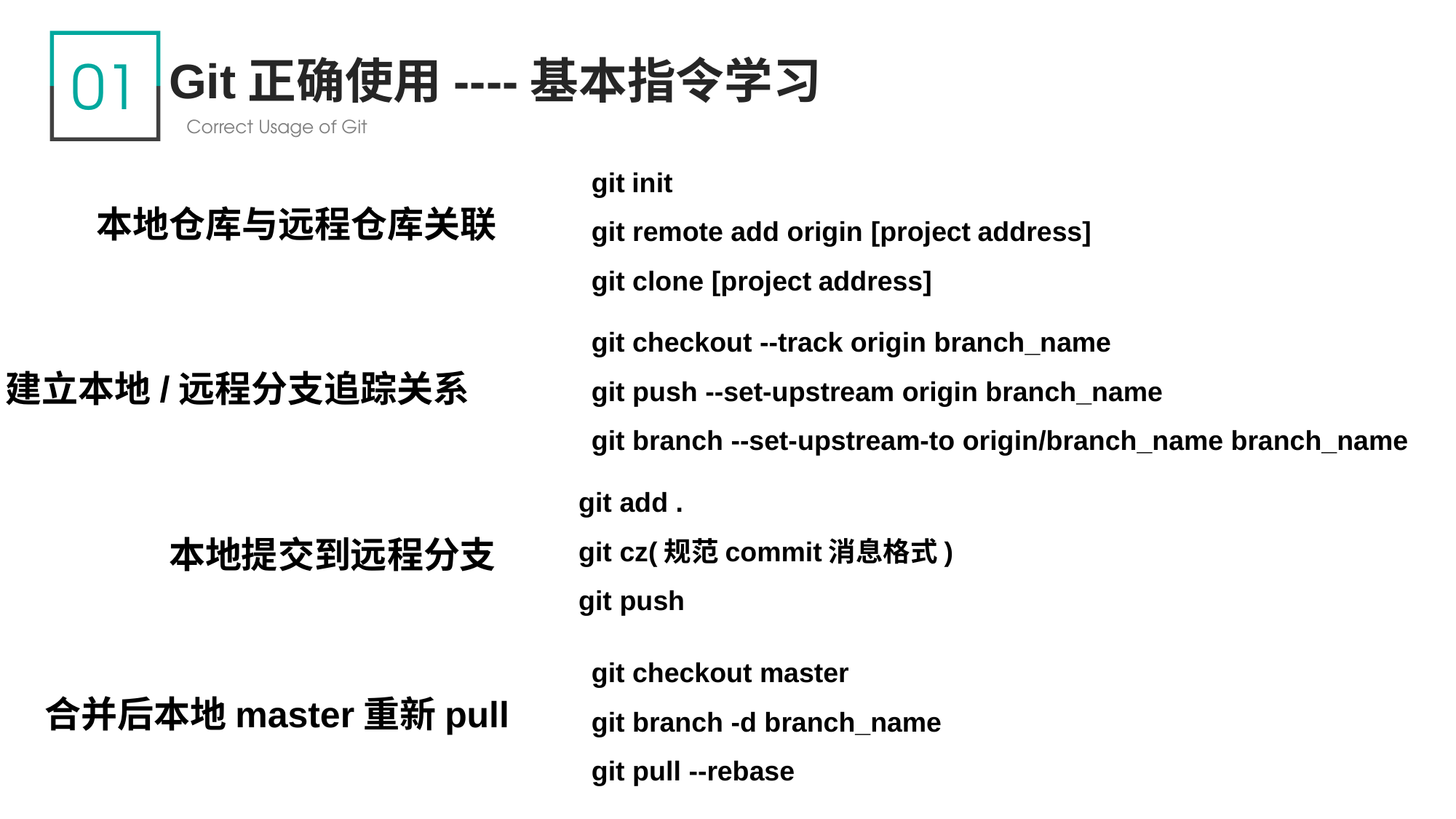

01
Git正确使用----基本指令学习
Correct Usage of Git

git init
git remote add origin [project address]
git clone [project address]
本地仓库与远程仓库关联
git checkout --track origin branch_name
git push --set-upstream origin branch_name
git branch --set-upstream-to origin/branch_name branch_name

建立本地/远程分支追踪关系
git add .
git cz(规范commit消息格式)
git push
本地提交到远程分支
git checkout master
git branch -d branch_name
git pull --rebase
合并后本地master重新pull